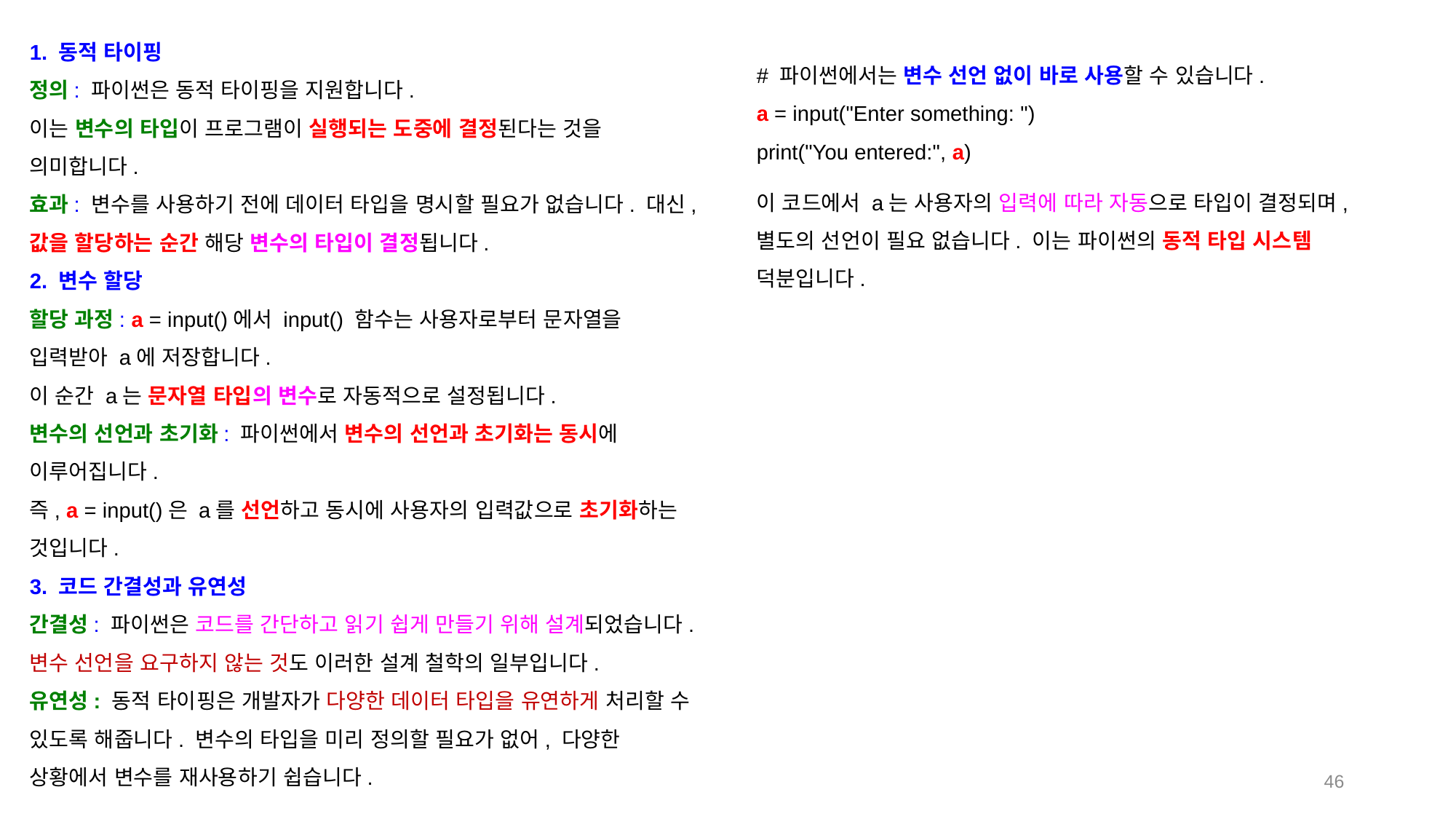

1. 동적 타이핑
정의: 파이썬은 동적 타이핑을 지원합니다.
이는 변수의 타입이 프로그램이 실행되는 도중에 결정된다는 것을 의미합니다.
효과: 변수를 사용하기 전에 데이터 타입을 명시할 필요가 없습니다. 대신, 값을 할당하는 순간 해당 변수의 타입이 결정됩니다.
2. 변수 할당
할당 과정: a = input()에서 input() 함수는 사용자로부터 문자열을 입력받아 a에 저장합니다.
이 순간 a는 문자열 타입의 변수로 자동적으로 설정됩니다.
변수의 선언과 초기화: 파이썬에서 변수의 선언과 초기화는 동시에 이루어집니다.
즉, a = input()은 a를 선언하고 동시에 사용자의 입력값으로 초기화하는 것입니다.
3. 코드 간결성과 유연성
간결성: 파이썬은 코드를 간단하고 읽기 쉽게 만들기 위해 설계되었습니다. 변수 선언을 요구하지 않는 것도 이러한 설계 철학의 일부입니다.
유연성: 동적 타이핑은 개발자가 다양한 데이터 타입을 유연하게 처리할 수 있도록 해줍니다. 변수의 타입을 미리 정의할 필요가 없어, 다양한 상황에서 변수를 재사용하기 쉽습니다.
# 파이썬에서는 변수 선언 없이 바로 사용할 수 있습니다.
a = input("Enter something: ")
print("You entered:", a)
이 코드에서 a는 사용자의 입력에 따라 자동으로 타입이 결정되며, 별도의 선언이 필요 없습니다. 이는 파이썬의 동적 타입 시스템 덕분입니다.
46